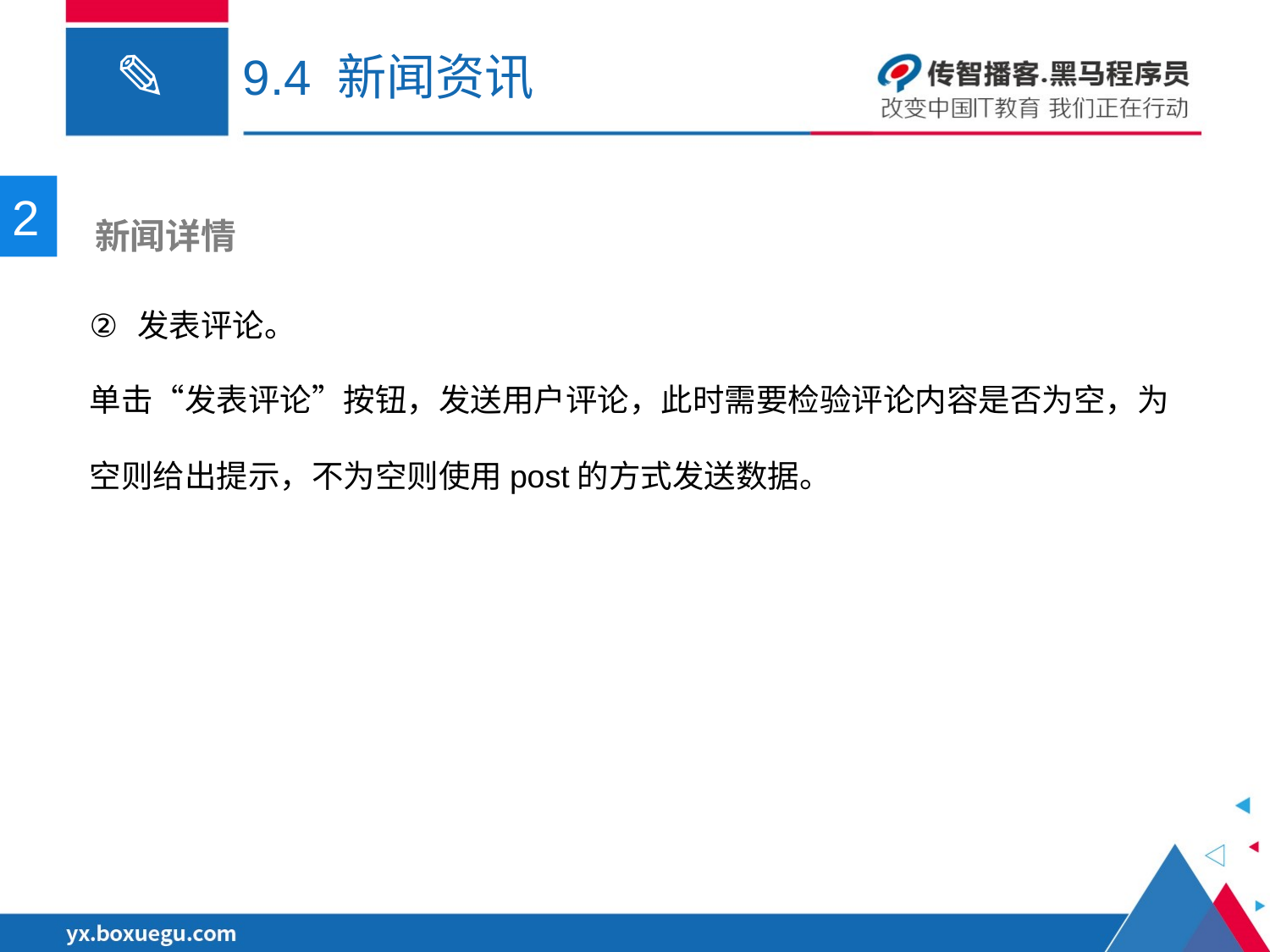

# 9.4 新闻资讯

2
  新闻详情
发表评论。
单击“发表评论”按钮，发送用户评论，此时需要检验评论内容是否为空，为空则给出提示，不为空则使用post的方式发送数据。